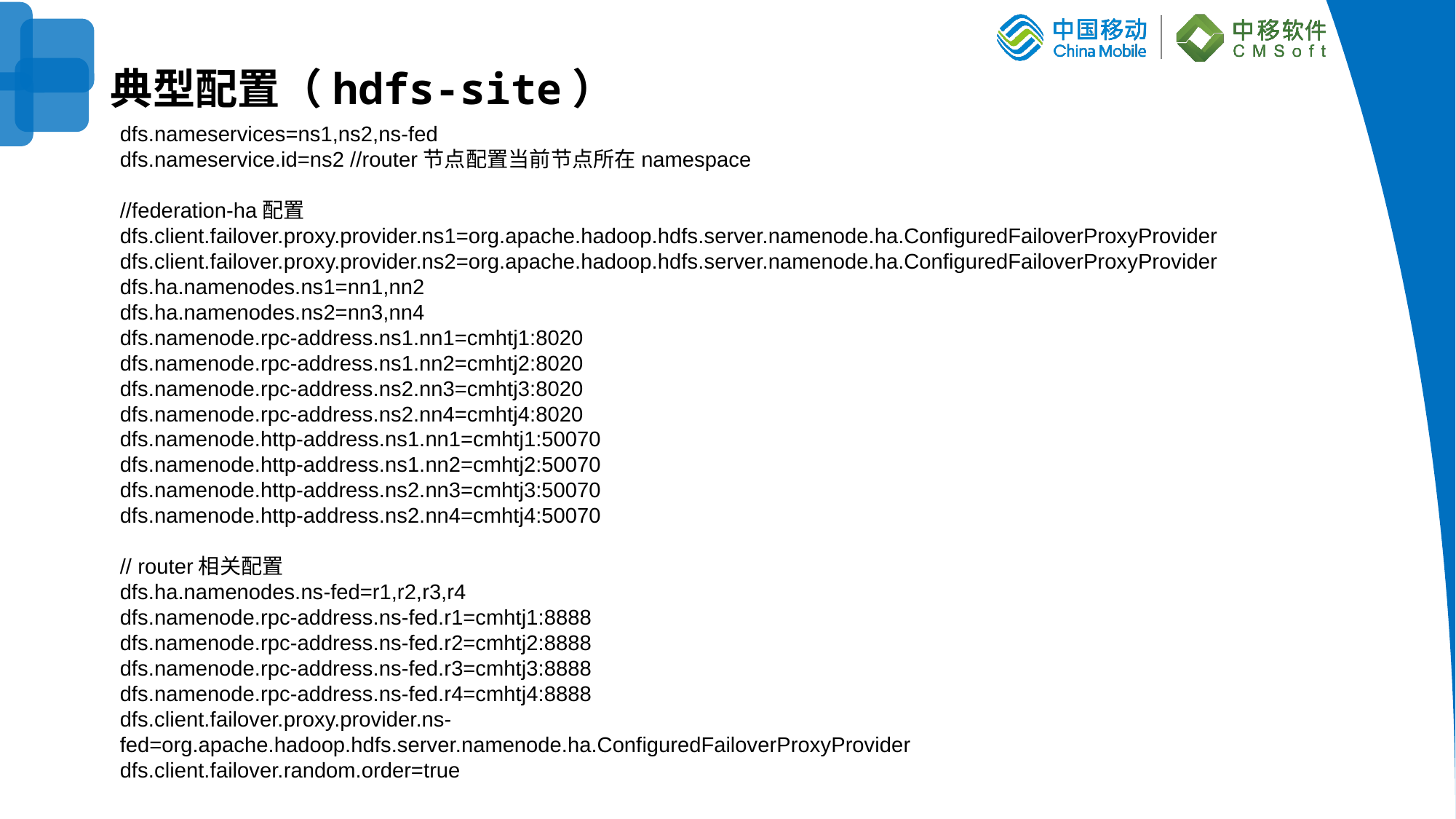

# 典型配置（hdfs-site）
dfs.nameservices=ns1,ns2,ns-fed
dfs.nameservice.id=ns2 //router节点配置当前节点所在namespace

//federation-ha配置
dfs.client.failover.proxy.provider.ns1=org.apache.hadoop.hdfs.server.namenode.ha.ConfiguredFailoverProxyProvider
dfs.client.failover.proxy.provider.ns2=org.apache.hadoop.hdfs.server.namenode.ha.ConfiguredFailoverProxyProvider
dfs.ha.namenodes.ns1=nn1,nn2
dfs.ha.namenodes.ns2=nn3,nn4
dfs.namenode.rpc-address.ns1.nn1=cmhtj1:8020
dfs.namenode.rpc-address.ns1.nn2=cmhtj2:8020
dfs.namenode.rpc-address.ns2.nn3=cmhtj3:8020
dfs.namenode.rpc-address.ns2.nn4=cmhtj4:8020
dfs.namenode.http-address.ns1.nn1=cmhtj1:50070
dfs.namenode.http-address.ns1.nn2=cmhtj2:50070
dfs.namenode.http-address.ns2.nn3=cmhtj3:50070
dfs.namenode.http-address.ns2.nn4=cmhtj4:50070

// router相关配置
dfs.ha.namenodes.ns-fed=r1,r2,r3,r4
dfs.namenode.rpc-address.ns-fed.r1=cmhtj1:8888
dfs.namenode.rpc-address.ns-fed.r2=cmhtj2:8888
dfs.namenode.rpc-address.ns-fed.r3=cmhtj3:8888
dfs.namenode.rpc-address.ns-fed.r4=cmhtj4:8888
dfs.client.failover.proxy.provider.ns-fed=org.apache.hadoop.hdfs.server.namenode.ha.ConfiguredFailoverProxyProvider
dfs.client.failover.random.order=true